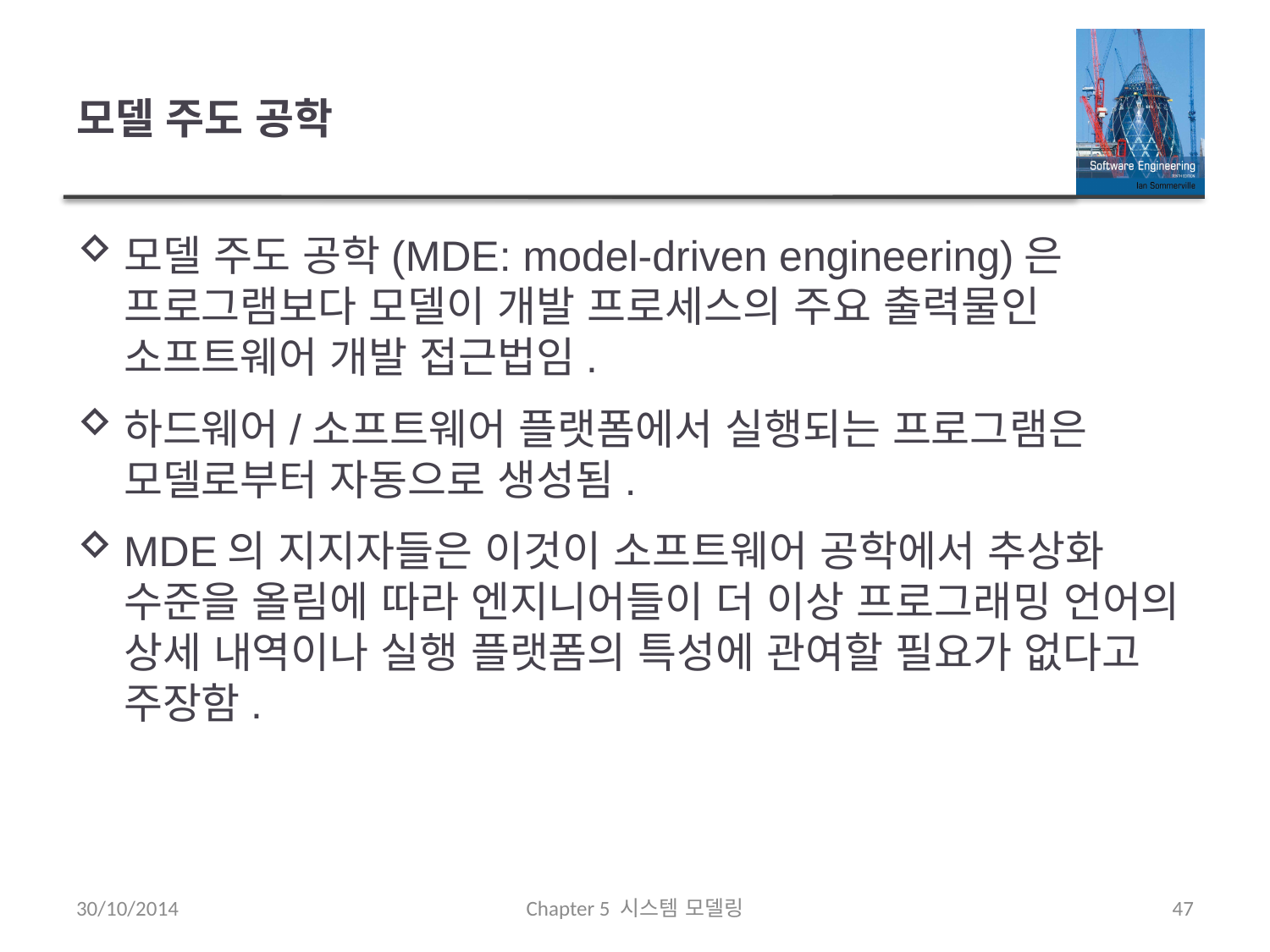

# 모델 주도 공학
모델 주도 공학(MDE: model-driven engineering)은 프로그램보다 모델이 개발 프로세스의 주요 출력물인 소프트웨어 개발 접근법임.
하드웨어/소프트웨어 플랫폼에서 실행되는 프로그램은 모델로부터 자동으로 생성됨.
MDE의 지지자들은 이것이 소프트웨어 공학에서 추상화 수준을 올림에 따라 엔지니어들이 더 이상 프로그래밍 언어의 상세 내역이나 실행 플랫폼의 특성에 관여할 필요가 없다고 주장함.
30/10/2014
Chapter 5 시스템 모델링
47